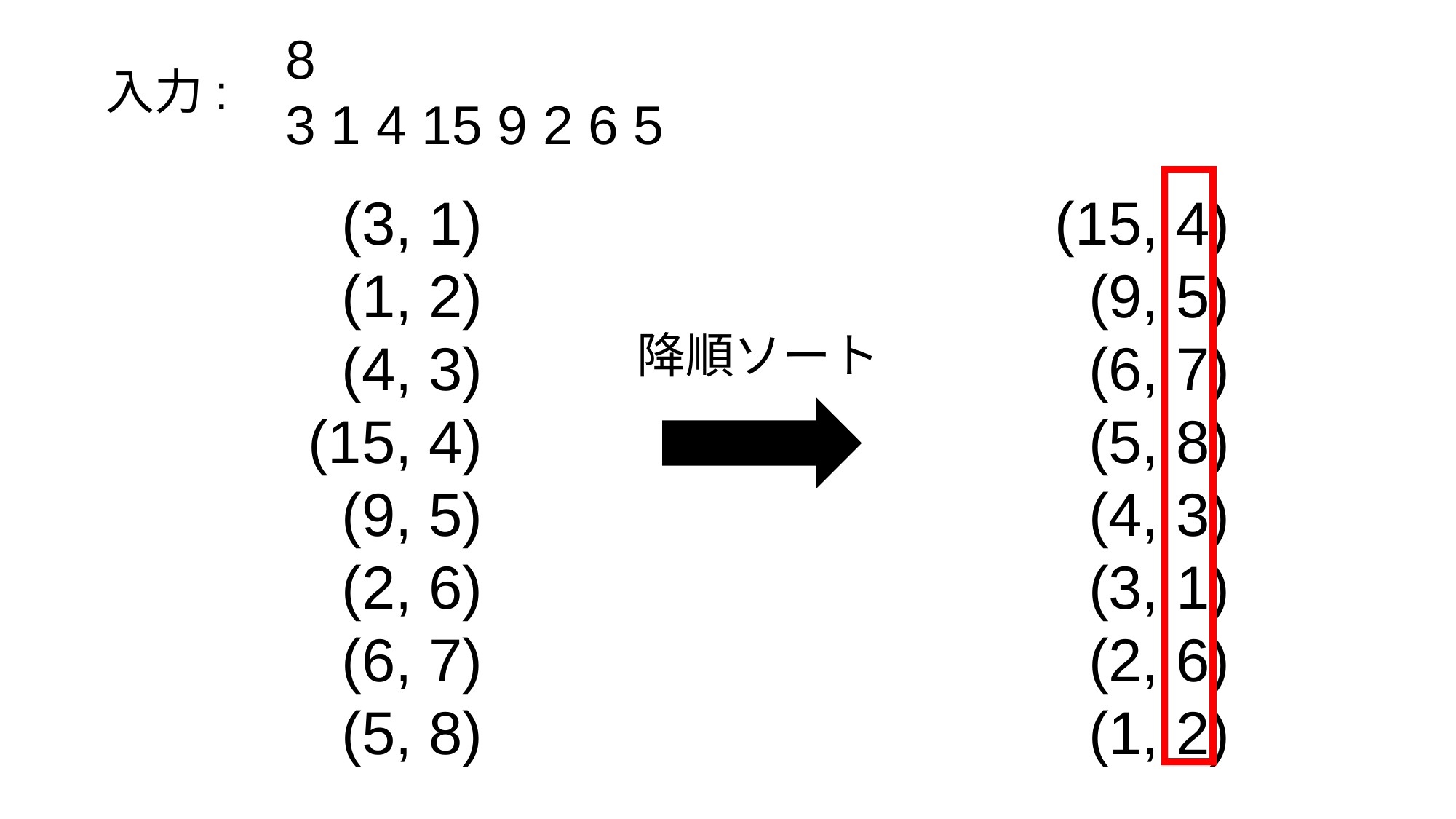

8
3 1 4 15 9 2 6 5
入力:

(3, 1)
(1, 2)
(4, 3)
(15, 4)
(9, 5)
(2, 6)
(6, 7)
(5, 8)
(15, 4)
(9, 5)
(6, 7)
(5, 8)
(4, 3)
(3, 1)
(2, 6)
(1, 2)
降順ソート